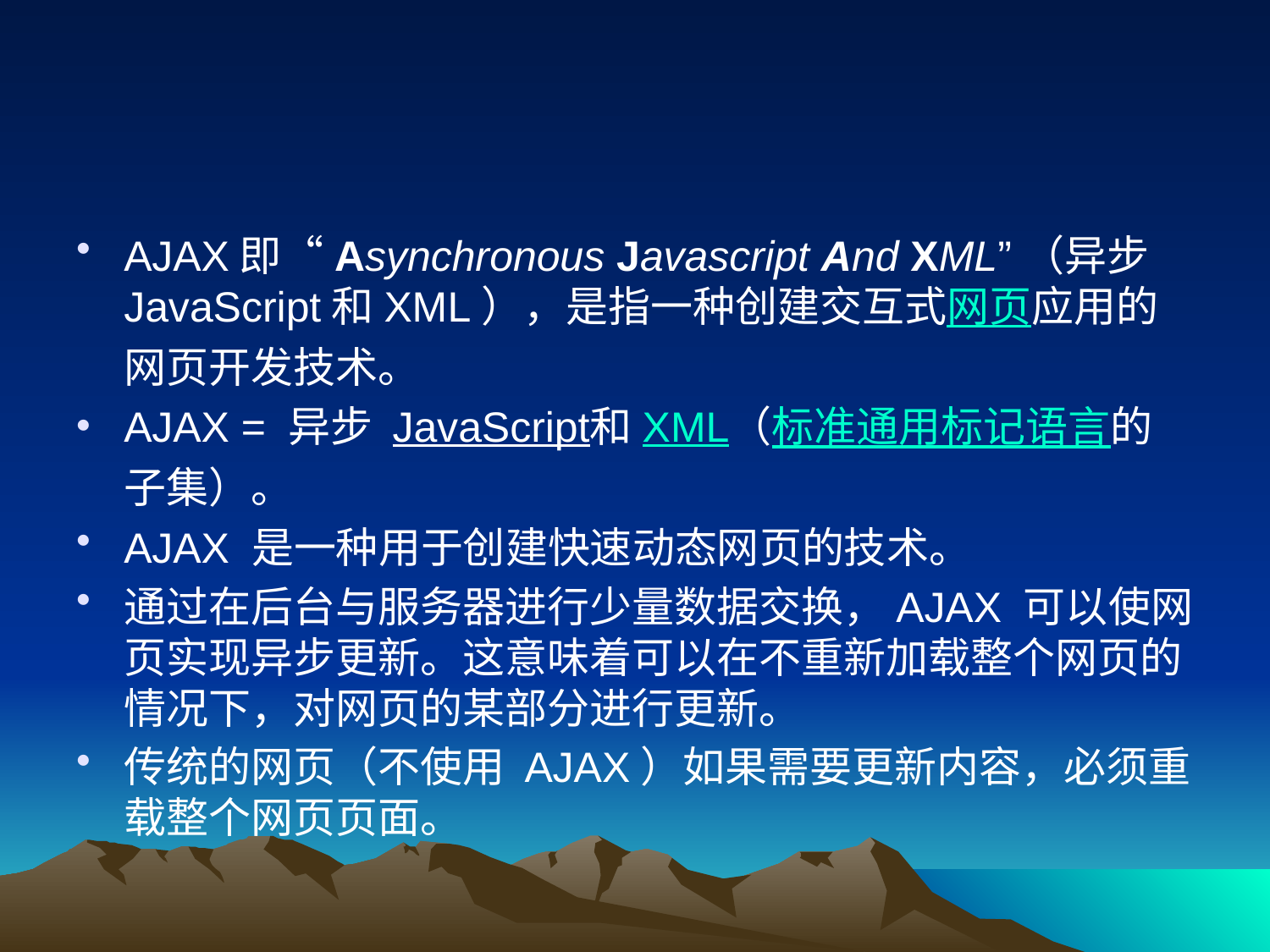

#
AJAX即“Asynchronous Javascript And XML”（异步JavaScript和XML），是指一种创建交互式网页应用的网页开发技术。
AJAX = 异步 JavaScript和XML（标准通用标记语言的子集）。
AJAX 是一种用于创建快速动态网页的技术。
通过在后台与服务器进行少量数据交换，AJAX 可以使网页实现异步更新。这意味着可以在不重新加载整个网页的情况下，对网页的某部分进行更新。
传统的网页（不使用 AJAX）如果需要更新内容，必须重载整个网页页面。